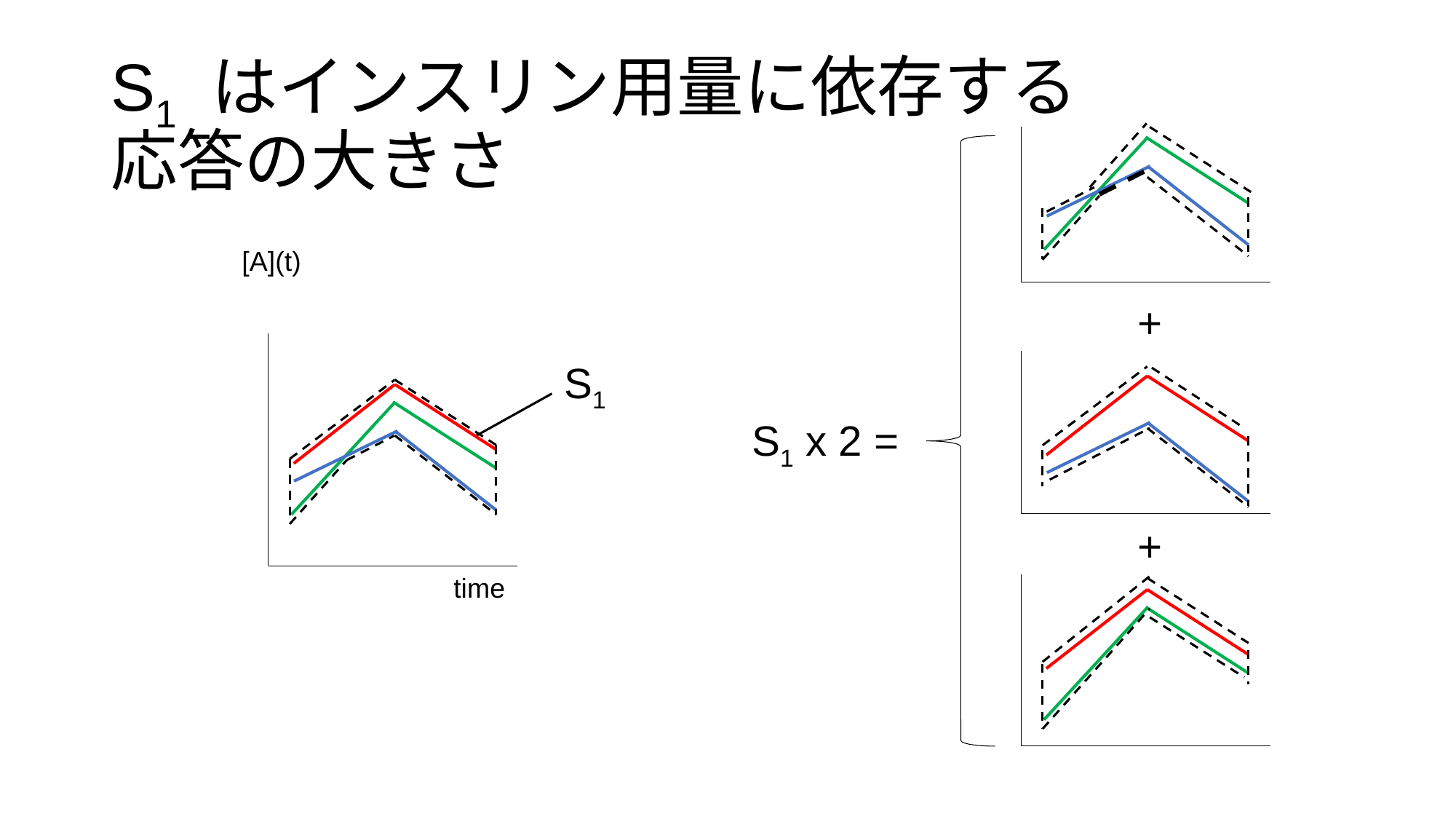

# S1 はインスリン用量に依存する 応答の大きさ

[A](t)
+
S1
S1 x 2 =
+
time